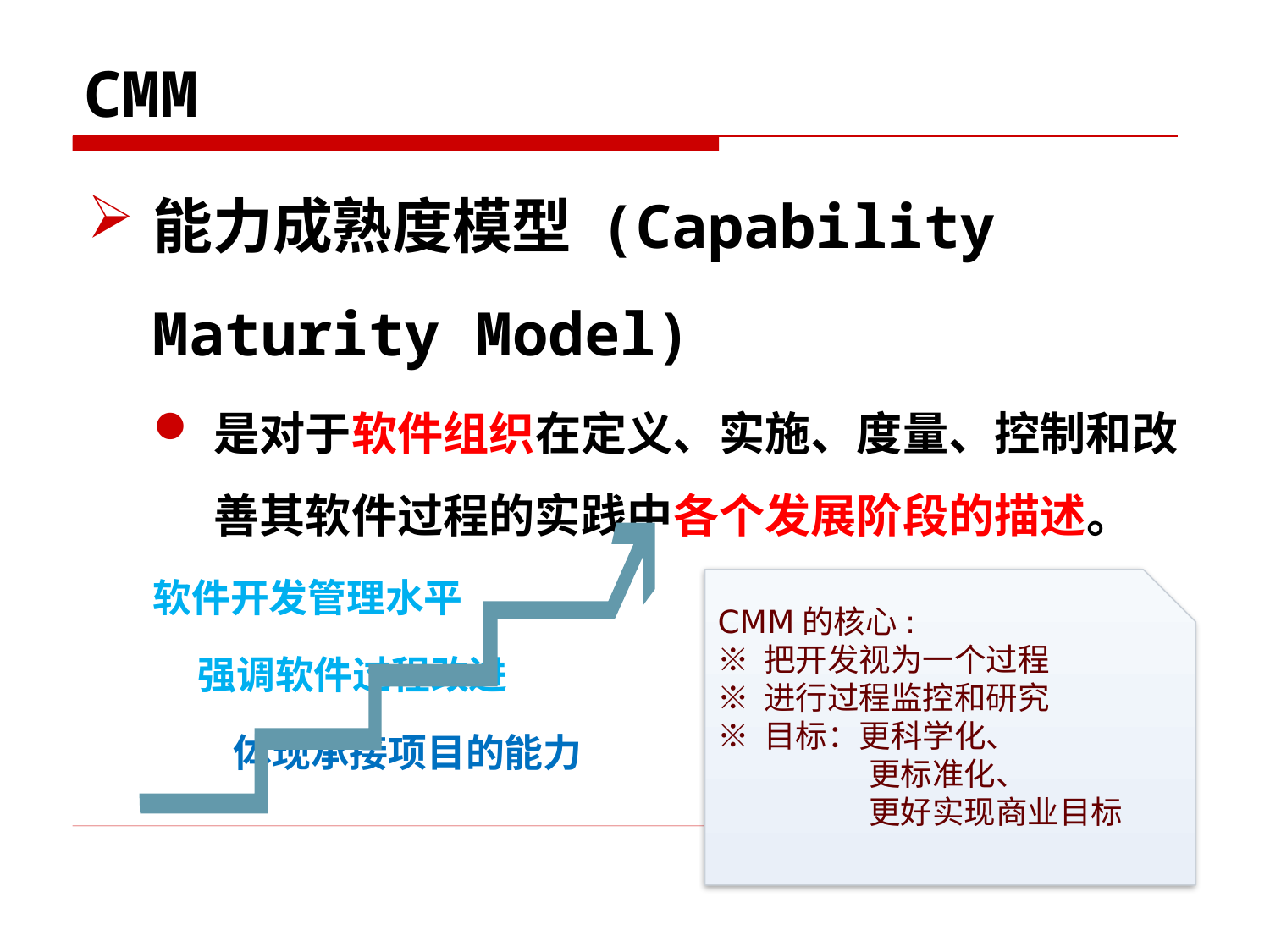

# CMM
能力成熟度模型 (Capability Maturity Model)
是对于软件组织在定义、实施、度量、控制和改善其软件过程的实践中各个发展阶段的描述。
软件开发管理水平
    强调软件过程改进
        体现承接项目的能力

CMM的核心:
※ 把开发视为一个过程
※ 进行过程监控和研究
※ 目标：更科学化、
                    更标准化、
                    更好实现商业目标